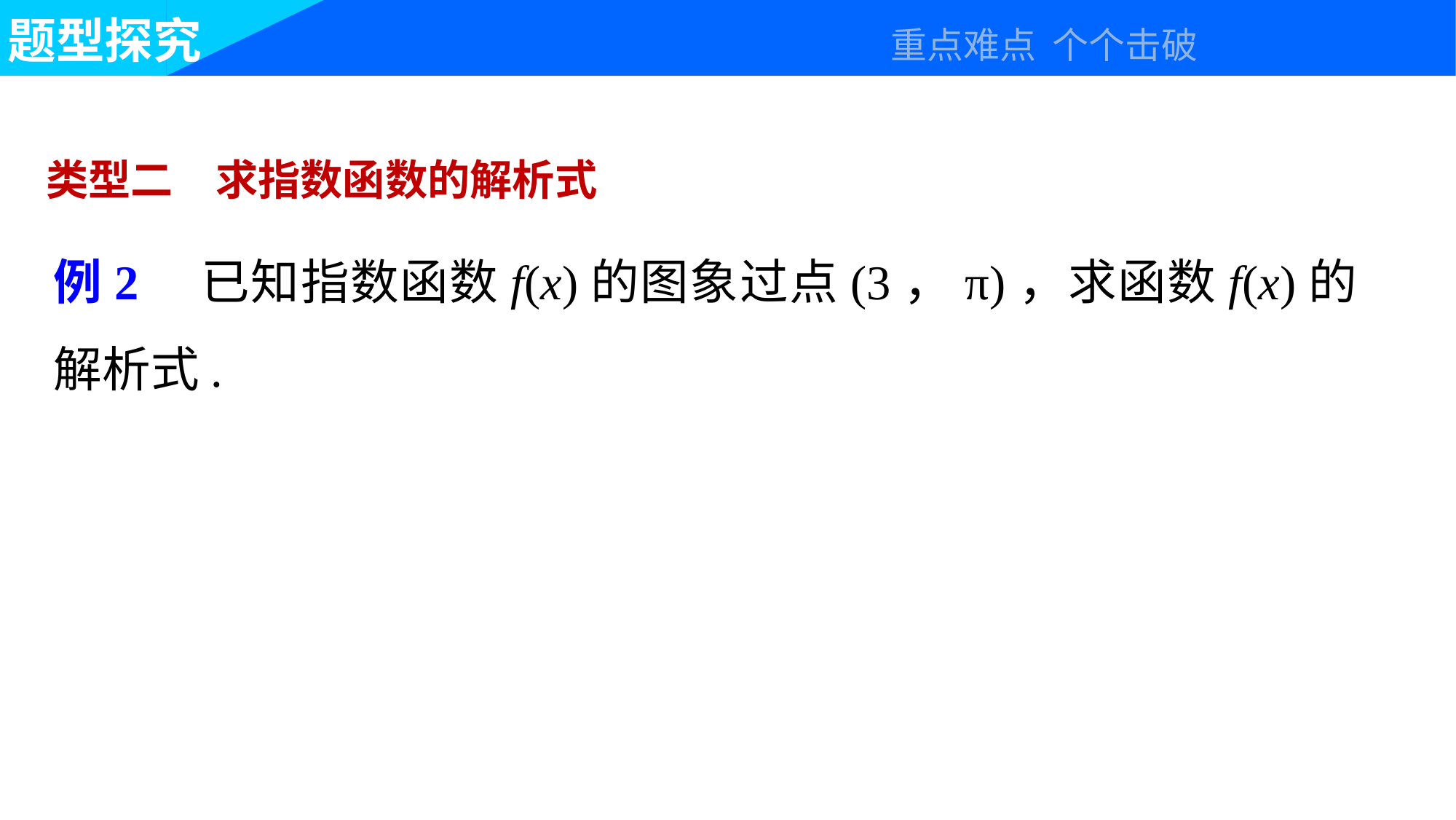

题型探究  					   　　　　重点难点  个个击破
类型二　求指数函数的解析式
例2　已知指数函数f(x)的图象过点(3，π)，求函数f(x)的解析式.